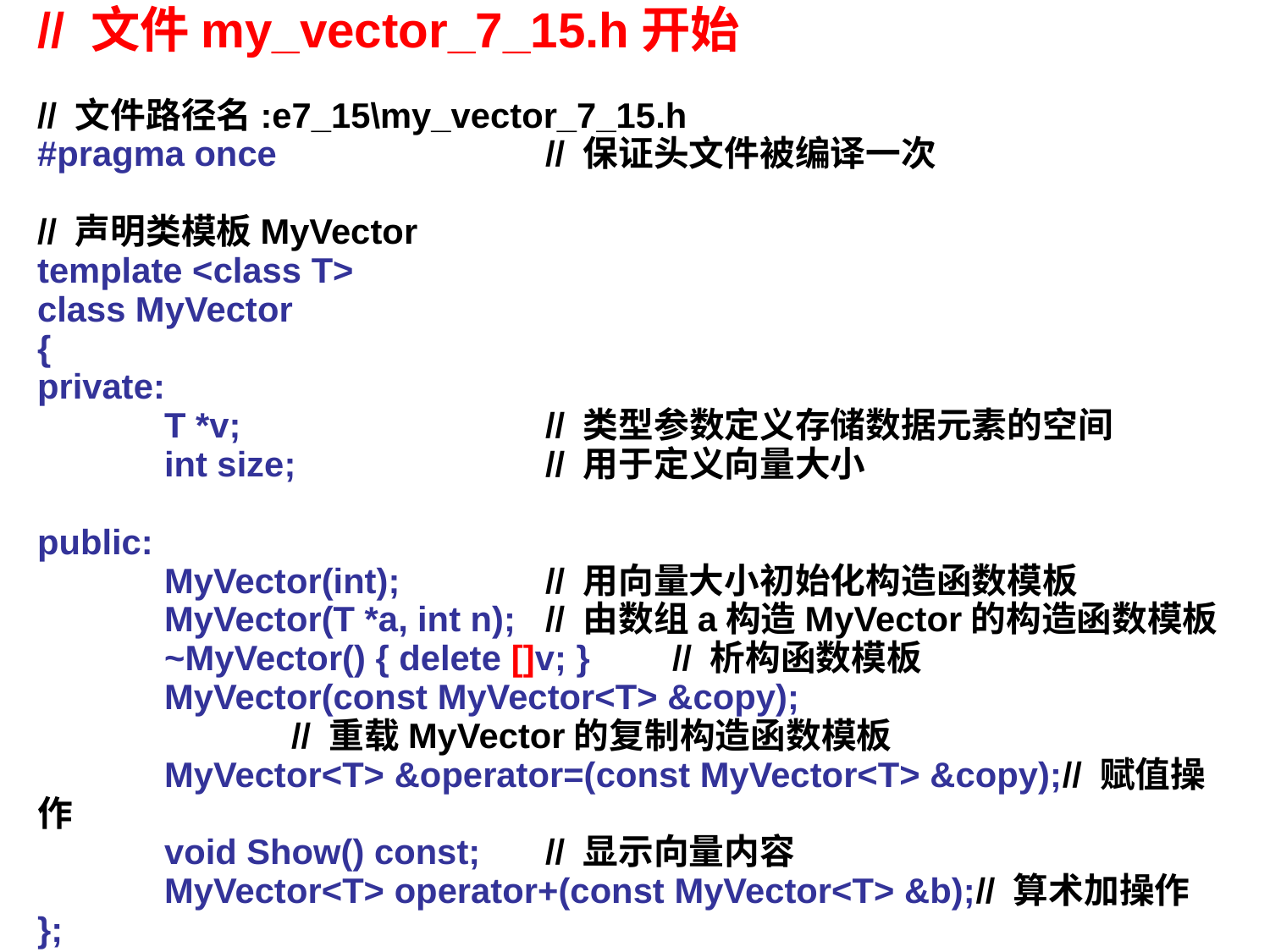

// 文件my_vector_7_15.h开始

// 文件路径名:e7_15\my_vector_7_15.h
#pragma once			// 保证头文件被编译一次

// 声明类模板MyVector
template <class T>
class MyVector
{
private:
	T *v;			// 类型参数定义存储数据元素的空间
	int size;		// 用于定义向量大小

public:
	MyVector(int);		// 用向量大小初始化构造函数模板
	MyVector(T *a, int n);	// 由数组a构造MyVector的构造函数模板
	~MyVector() { delete []v; }	// 析构函数模板
	MyVector(const MyVector<T> &copy);
		// 重载MyVector的复制构造函数模板
	MyVector<T> &operator=(const MyVector<T> &copy);// 赋值操作
	void Show() const;	// 显示向量内容
	MyVector<T> operator+(const MyVector<T> &b);// 算术加操作
};